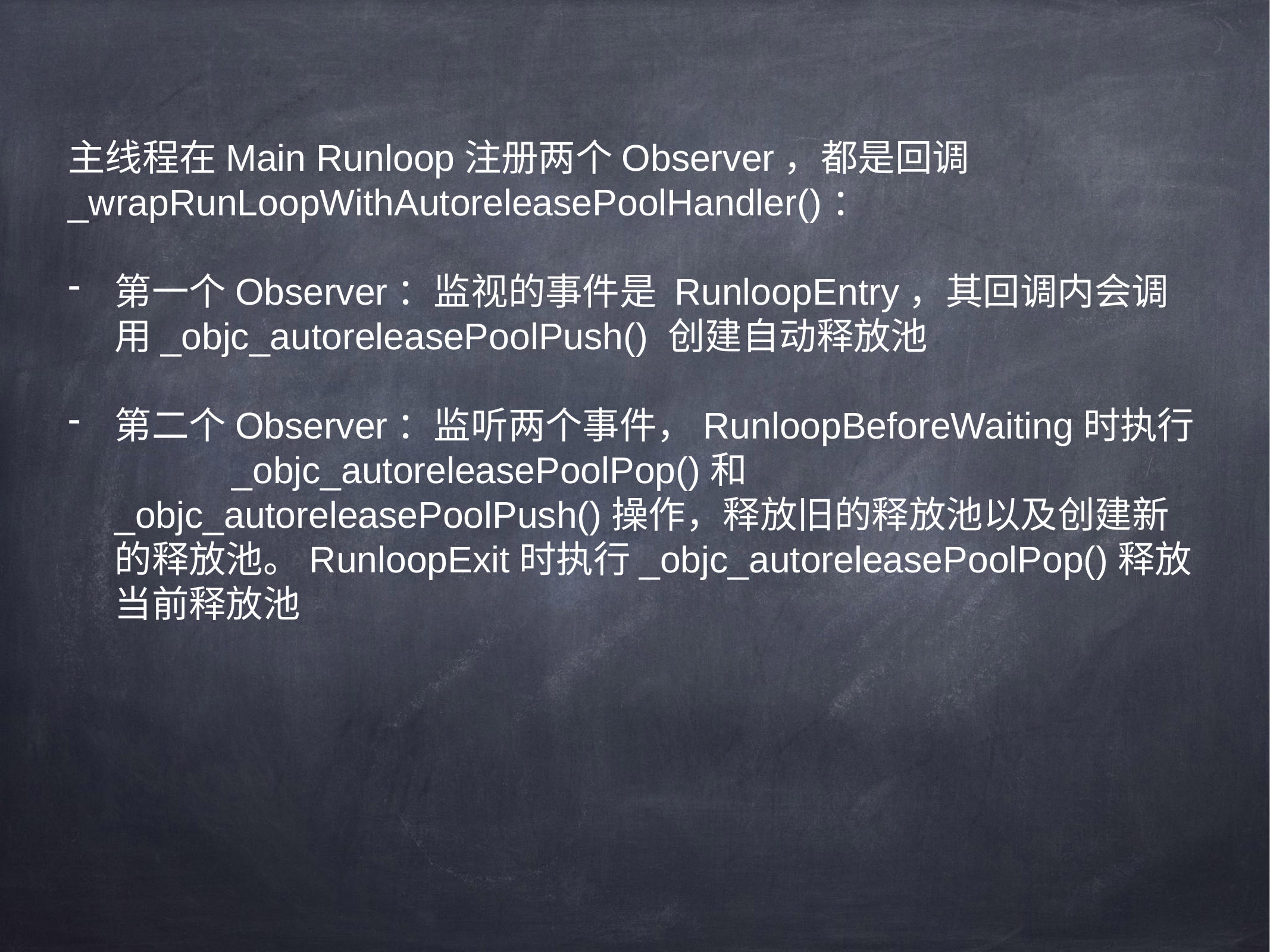

主线程在Main Runloop注册两个Observer，都是回调_wrapRunLoopWithAutoreleasePoolHandler()：

第一个Observer：监视的事件是 RunloopEntry，其回调内会调用_objc_autoreleasePoolPush() 创建自动释放池

第二个Observer：监听两个事件，RunloopBeforeWaiting时执行              _objc_autoreleasePoolPop()和_objc_autoreleasePoolPush()操作，释放旧的释放池以及创建新的释放池。RunloopExit时执行_objc_autoreleasePoolPop()释放当前释放池